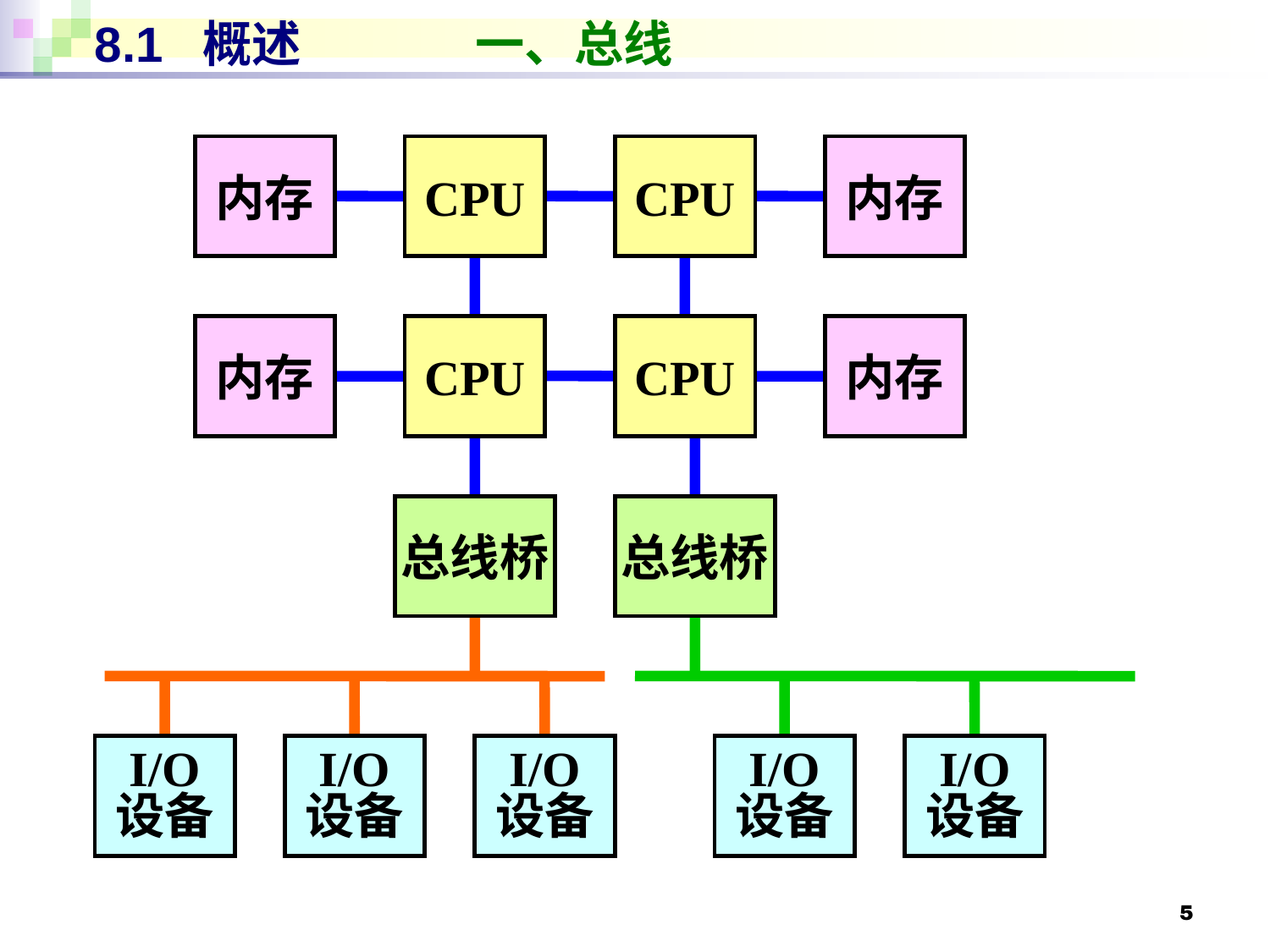

# 8.1  概述		一、总线
内存
CPU
CPU
内存

CPU
CPU
内存
内存

总线桥
总线桥

I/O
设备
I/O
设备
I/O
设备
I/O
设备
I/O
设备
5